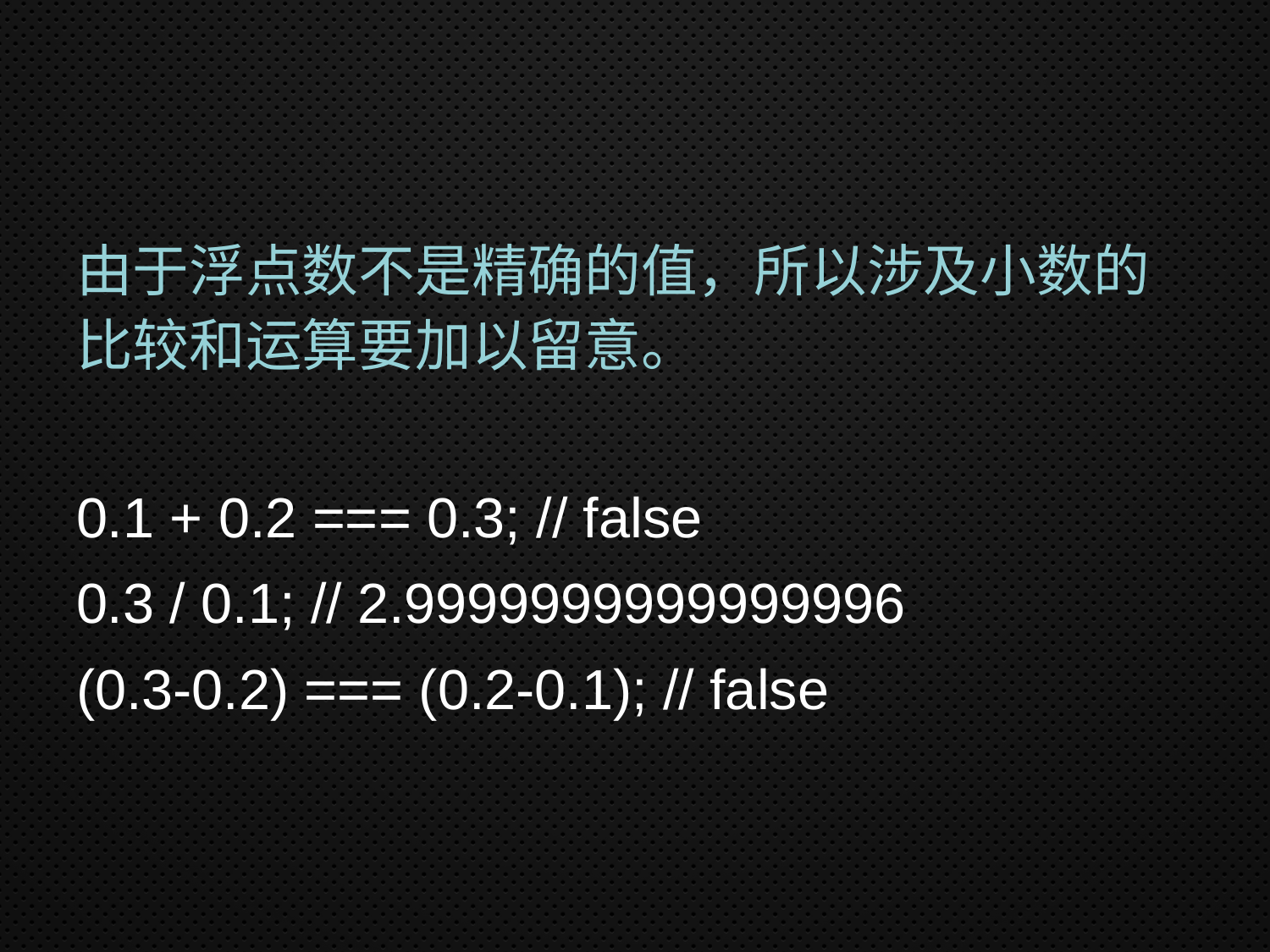

#
由于浮点数不是精确的值，所以涉及小数的比较和运算要加以留意。

0.1 + 0.2 === 0.3; // false
0.3 / 0.1; // 2.9999999999999996
(0.3-0.2) === (0.2-0.1); // false